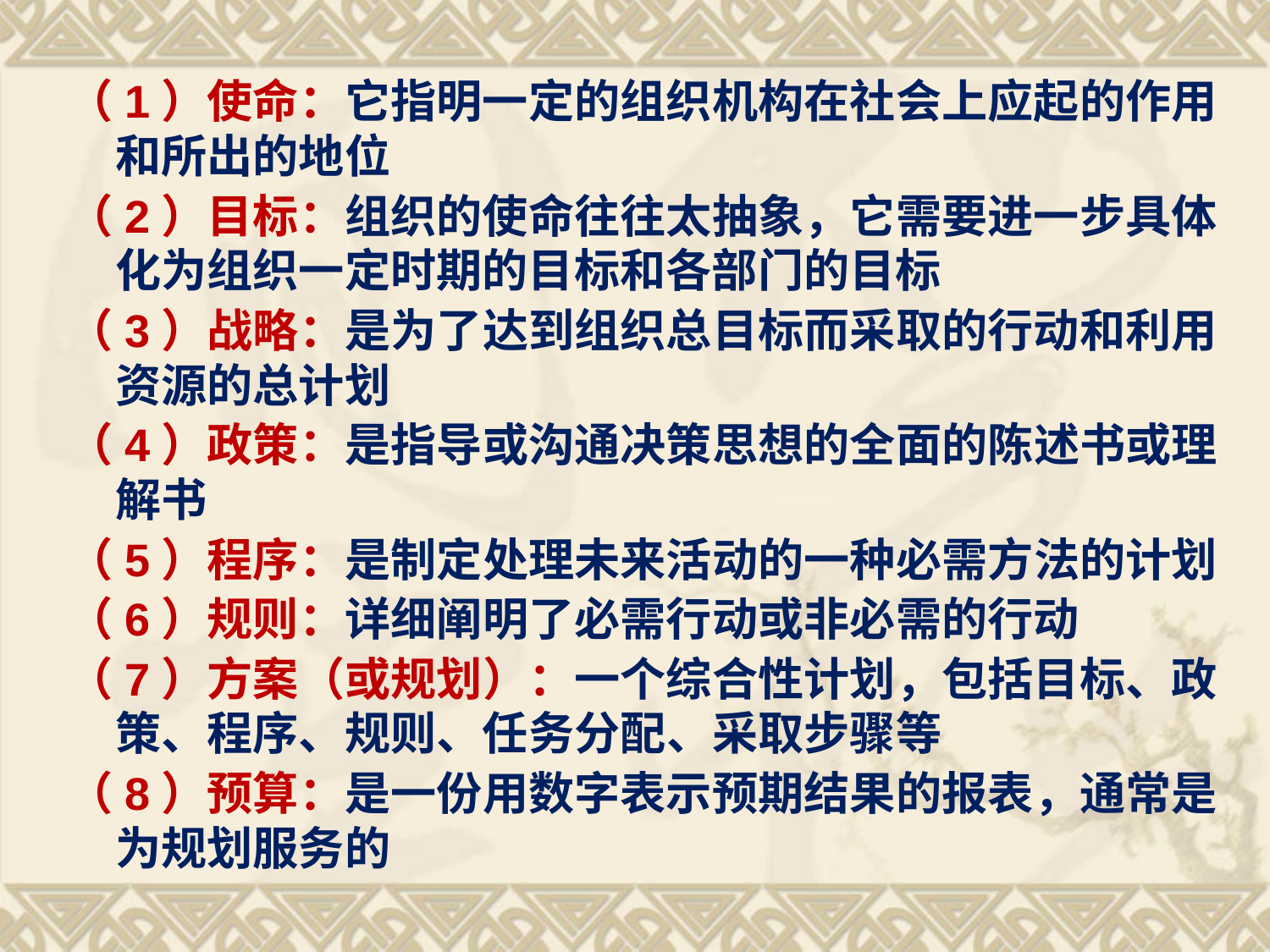

（1）使命：它指明一定的组织机构在社会上应起的作用和所出的地位
（2）目标：组织的使命往往太抽象，它需要进一步具体化为组织一定时期的目标和各部门的目标
（3）战略：是为了达到组织总目标而采取的行动和利用资源的总计划
（4）政策：是指导或沟通决策思想的全面的陈述书或理解书
（5）程序：是制定处理未来活动的一种必需方法的计划
（6）规则：详细阐明了必需行动或非必需的行动
（7）方案（或规划）：一个综合性计划，包括目标、政策、程序、规则、任务分配、采取步骤等
（8）预算：是一份用数字表示预期结果的报表，通常是为规划服务的